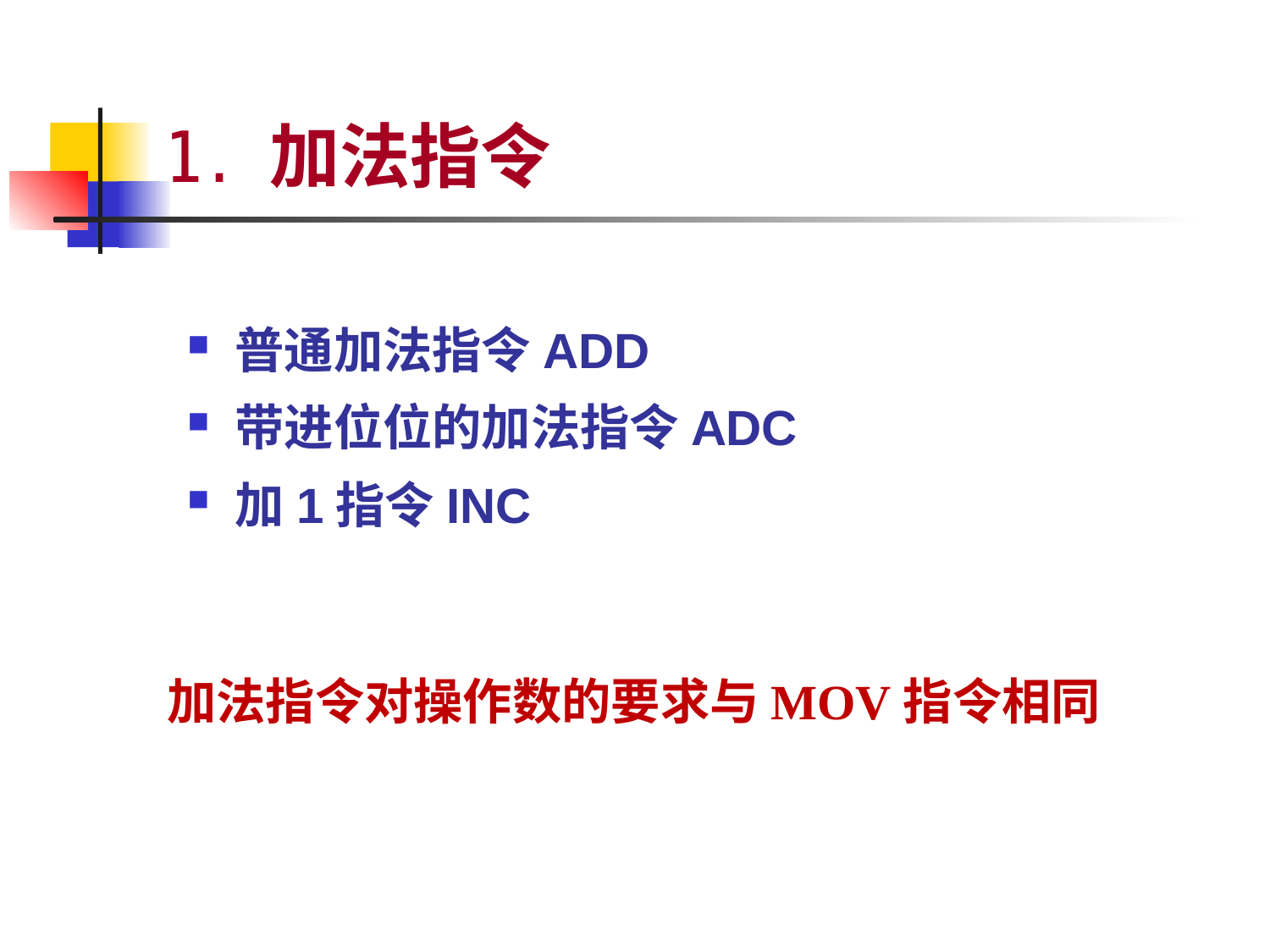

# 1. 加法指令
普通加法指令ADD
带进位位的加法指令ADC
加1指令INC
加法指令对操作数的要求与MOV指令相同
87